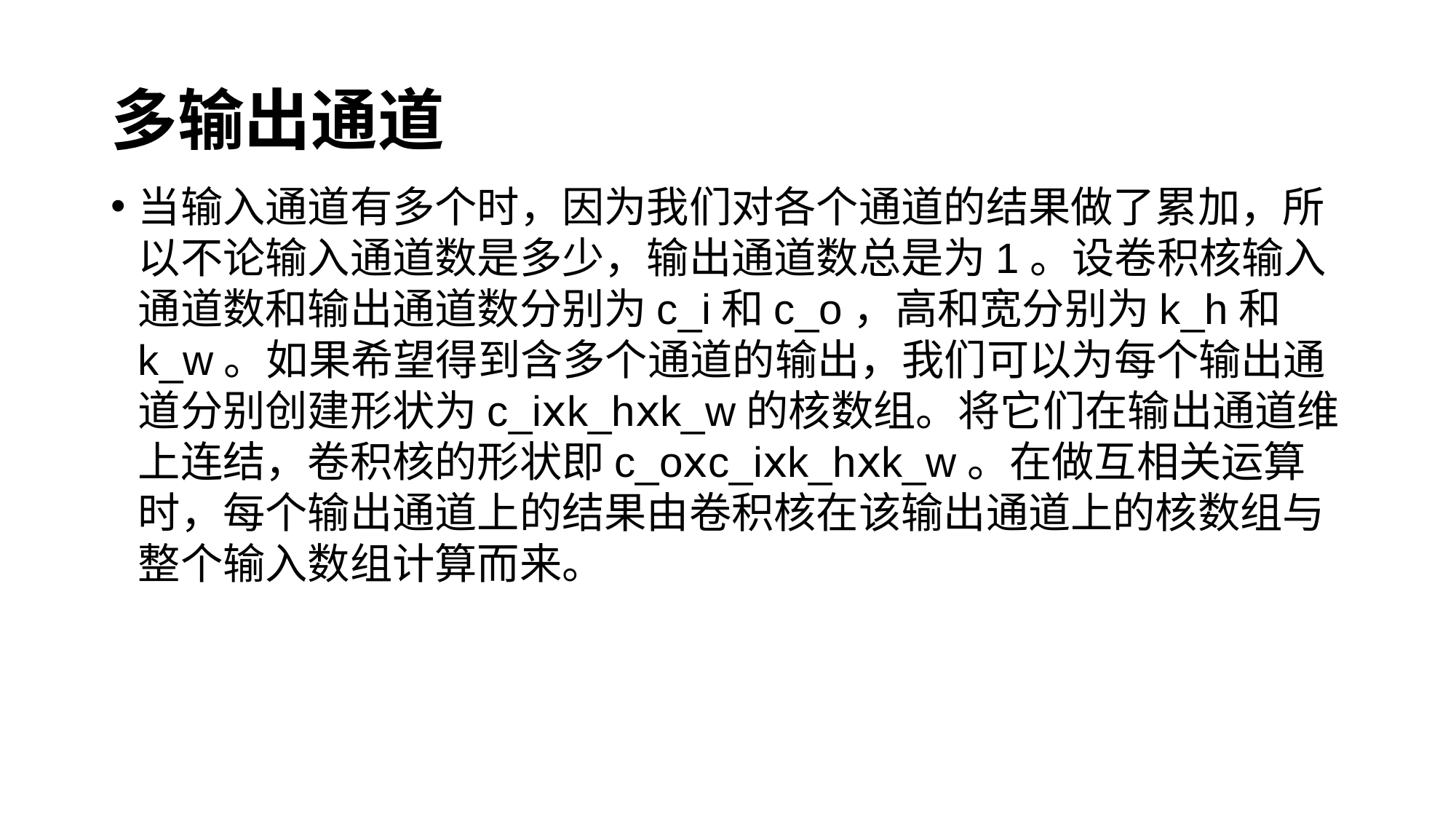

# 多输出通道
当输入通道有多个时，因为我们对各个通道的结果做了累加，所以不论输入通道数是多少，输出通道数总是为1。设卷积核输入通道数和输出通道数分别为c_i和c_o，高和宽分别为k_h和k_w。如果希望得到含多个通道的输出，我们可以为每个输出通道分别创建形状为c_iⅹk_hⅹk_w的核数组。将它们在输出通道维上连结，卷积核的形状即c_oⅹc_iⅹk_hⅹk_w。在做互相关运算时，每个输出通道上的结果由卷积核在该输出通道上的核数组与整个输入数组计算而来。